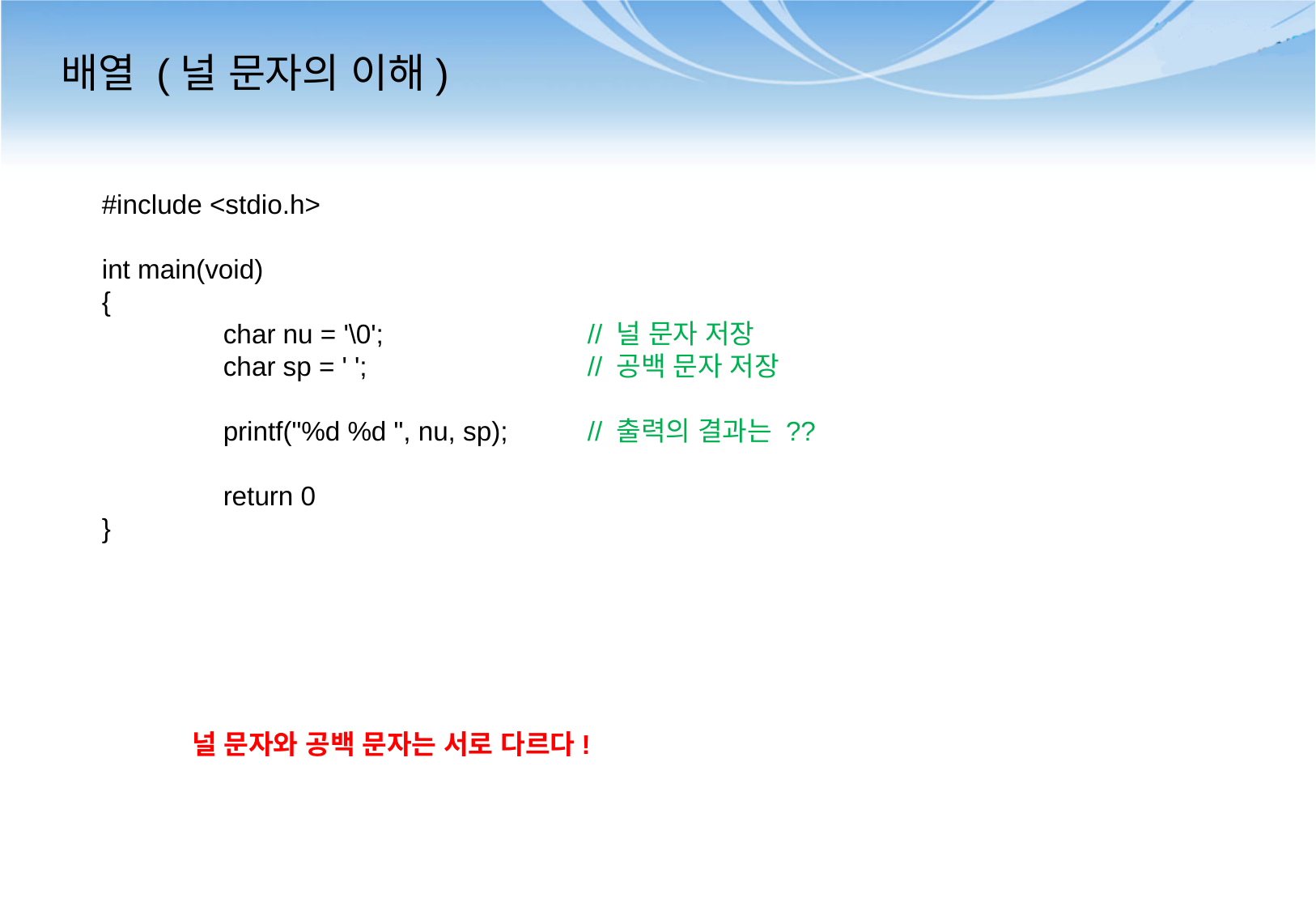

# 배열 (널 문자의 이해)

#include <stdio.h>

int main(void)
{
	char nu = '\0';		// 널 문자 저장
	char sp = ' ';		// 공백 문자 저장

	printf("%d %d ", nu, sp);	// 출력의 결과는 ??

	return 0
}

널 문자와 공백 문자는 서로 다르다!